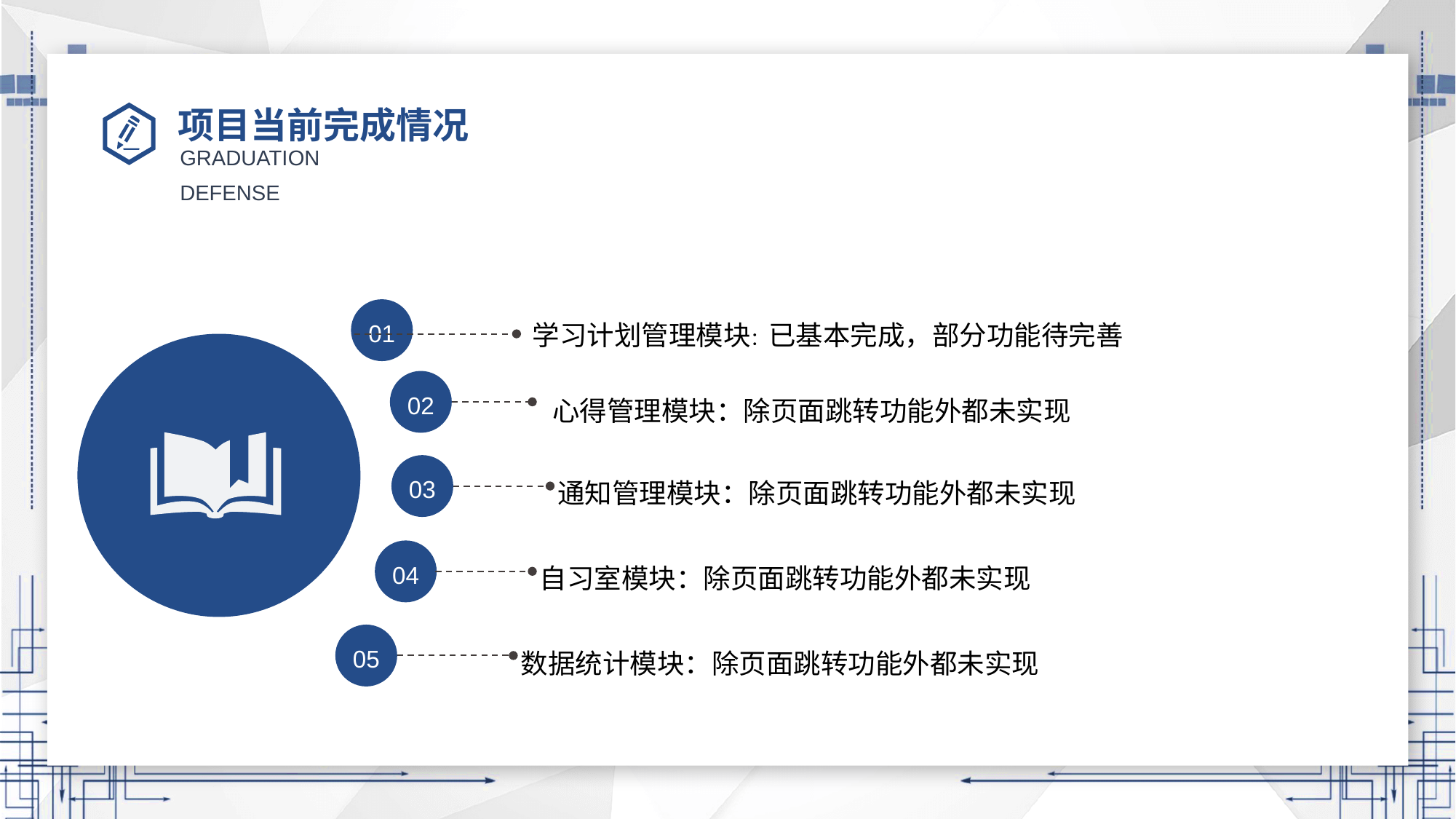

# 项目当前完成情况

学习计划管理模块：已基本完成，部分功能待完善
01

02
心得管理模块：除页面跳转功能外都未实现

03
通知管理模块：除页面跳转功能外都未实现
04
自习室模块：除页面跳转功能外都未实现
05
数据统计模块：除页面跳转功能外都未实现